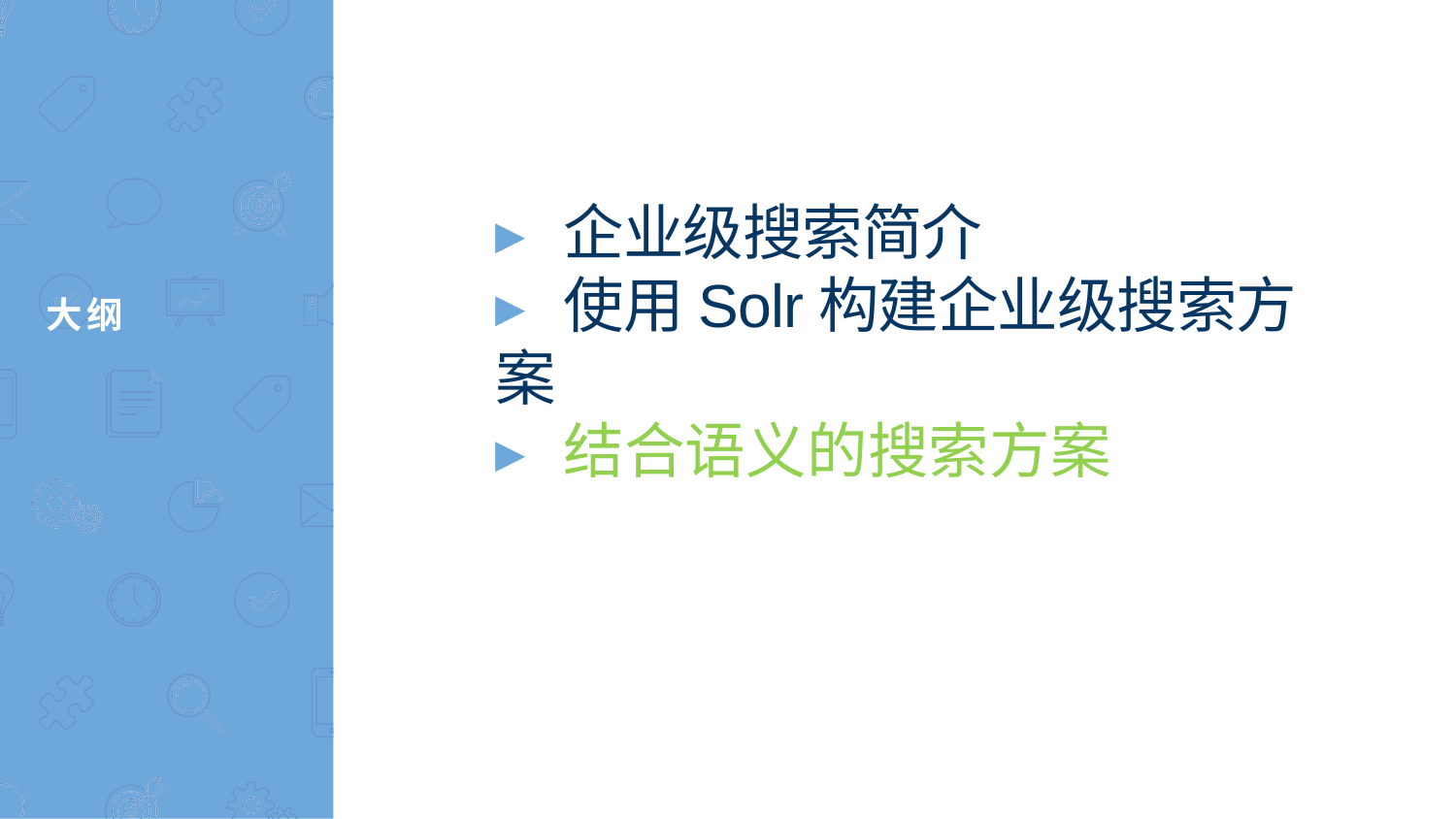

# 大纲

▸	企业级搜索简介
▸	使用Solr构建企业级搜索方案
▸	结合语义的搜索方案